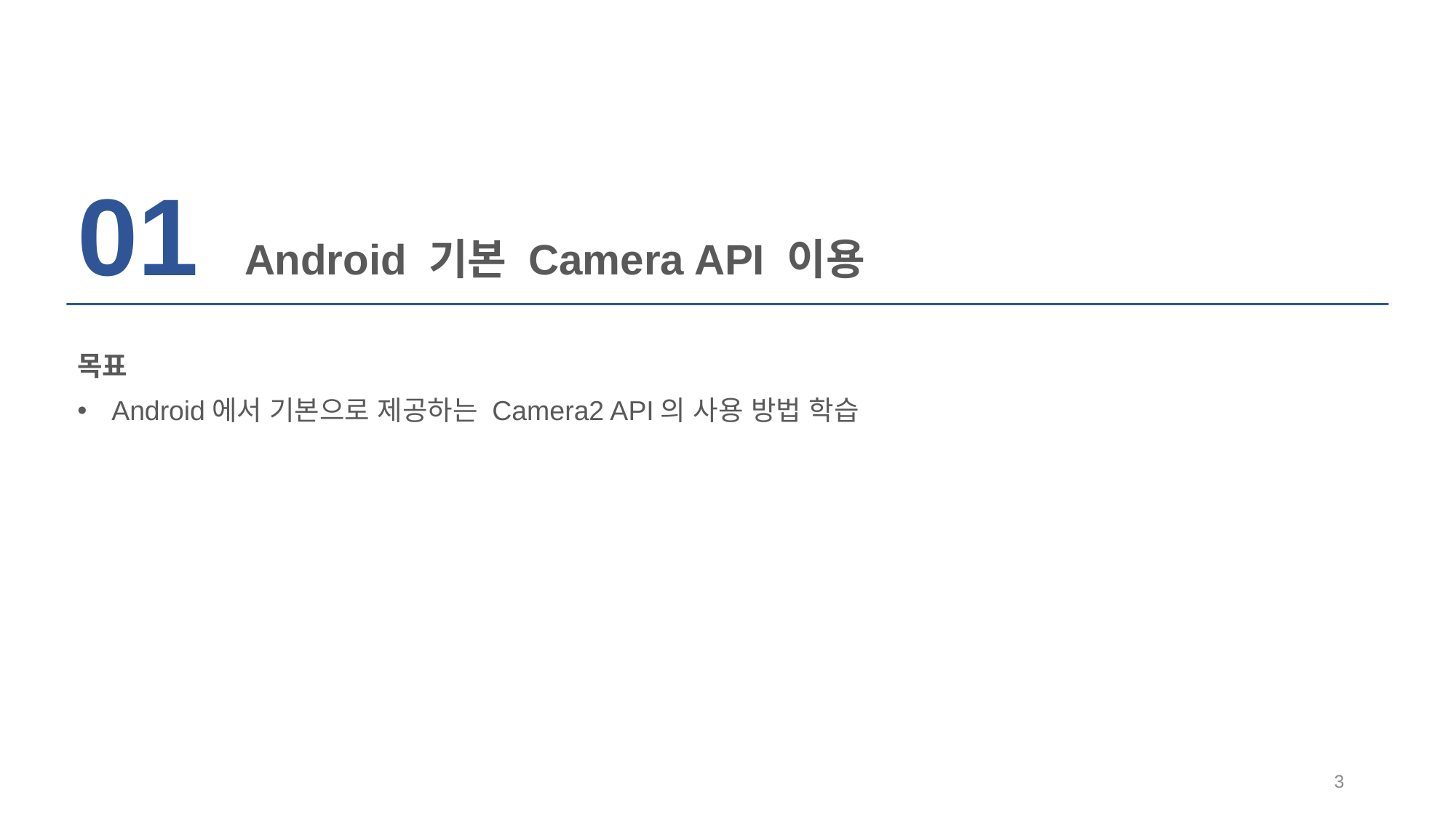

01
Android 기본 Camera API 이용
목표
Android에서 기본으로 제공하는 Camera2 API의 사용 방법 학습

3